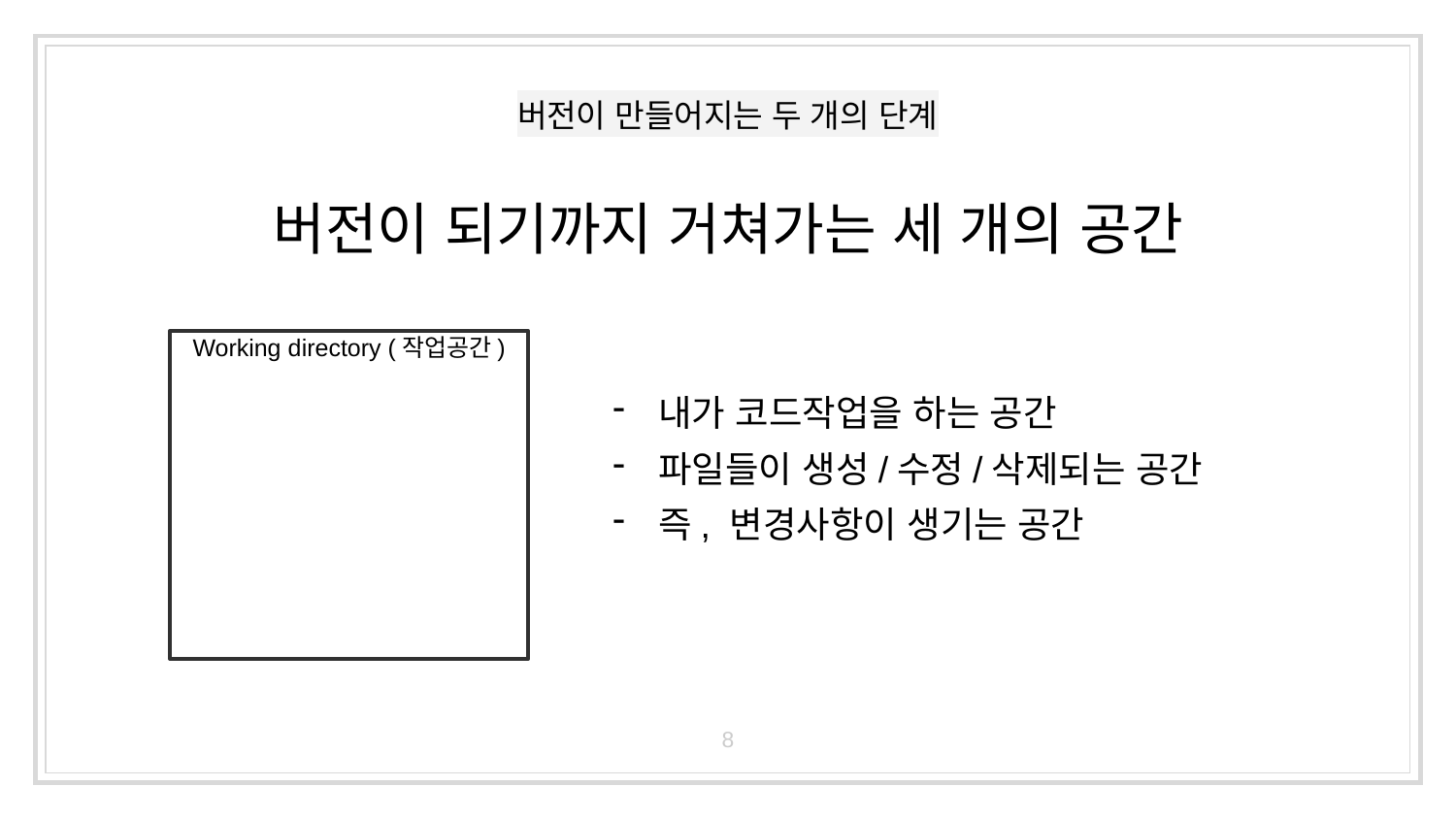

# 버전이 만들어지는 두 개의 단계
버전이 되기까지 거쳐가는 세 개의 공간
Working directory (작업공간)

내가 코드작업을 하는 공간
파일들이 생성/수정/삭제되는 공간
즉, 변경사항이 생기는 공간
8